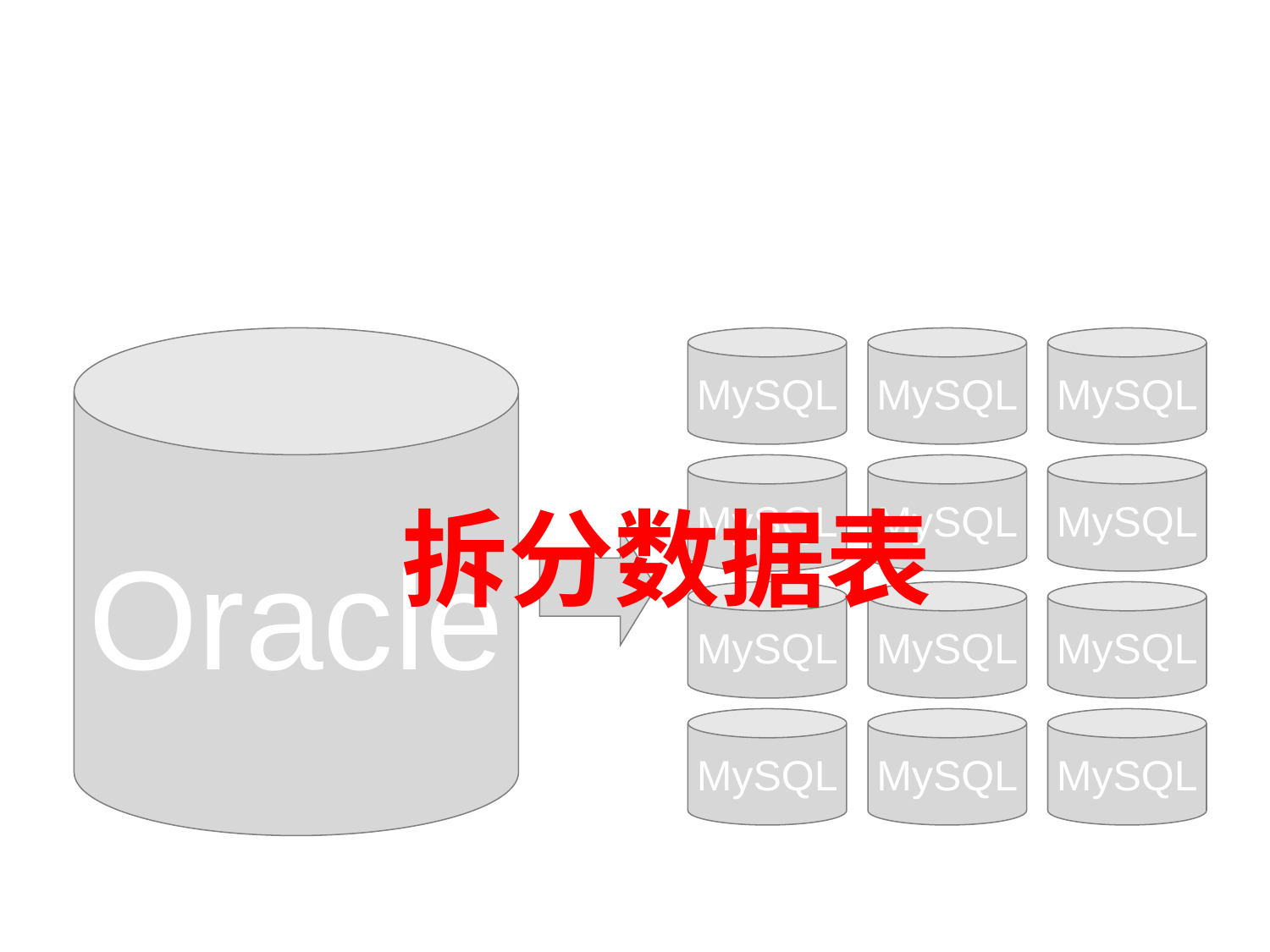

Oracle
MySQL
MySQL
MySQL
MySQL
MySQL
MySQL
拆分数据表

MySQL
MySQL
MySQL
MySQL
MySQL
MySQL